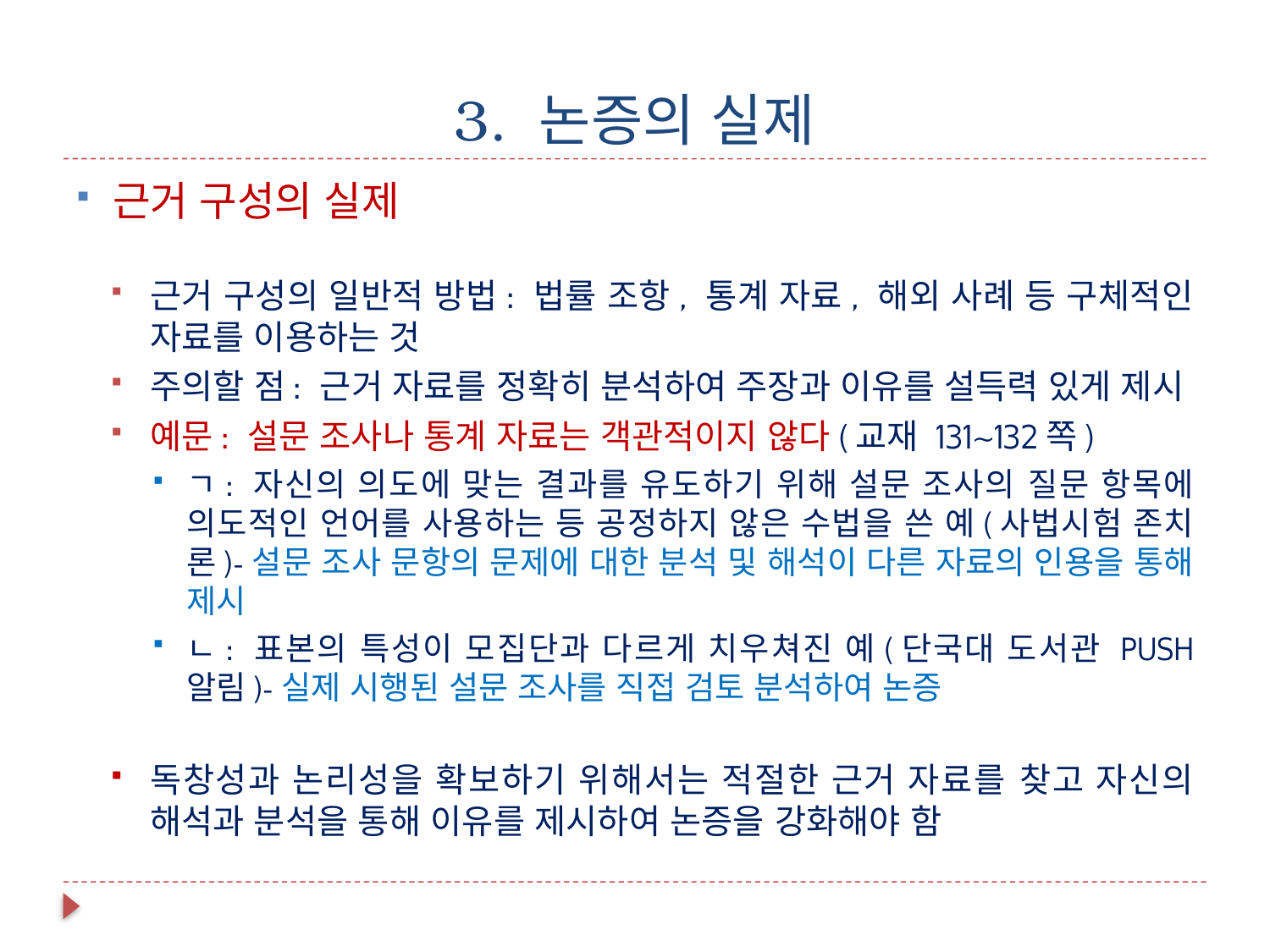

# 3. 논증의 실제
근거 구성의 실제

근거 구성의 일반적 방법: 법률 조항, 통계 자료, 해외 사례 등 구체적인 자료를 이용하는 것
주의할 점: 근거 자료를 정확히 분석하여 주장과 이유를 설득력 있게 제시
예문: 설문 조사나 통계 자료는 객관적이지 않다(교재 131~132쪽)
ㄱ: 자신의 의도에 맞는 결과를 유도하기 위해 설문 조사의 질문 항목에 의도적인 언어를 사용하는 등 공정하지 않은 수법을 쓴 예(사법시험 존치론)-설문 조사 문항의 문제에 대한 분석 및 해석이 다른 자료의 인용을 통해 제시
ㄴ: 표본의 특성이 모집단과 다르게 치우쳐진 예(단국대 도서관 PUSH 알림)-실제 시행된 설문 조사를 직접 검토 분석하여 논증

독창성과 논리성을 확보하기 위해서는 적절한 근거 자료를 찾고 자신의 해석과 분석을 통해 이유를 제시하여 논증을 강화해야 함